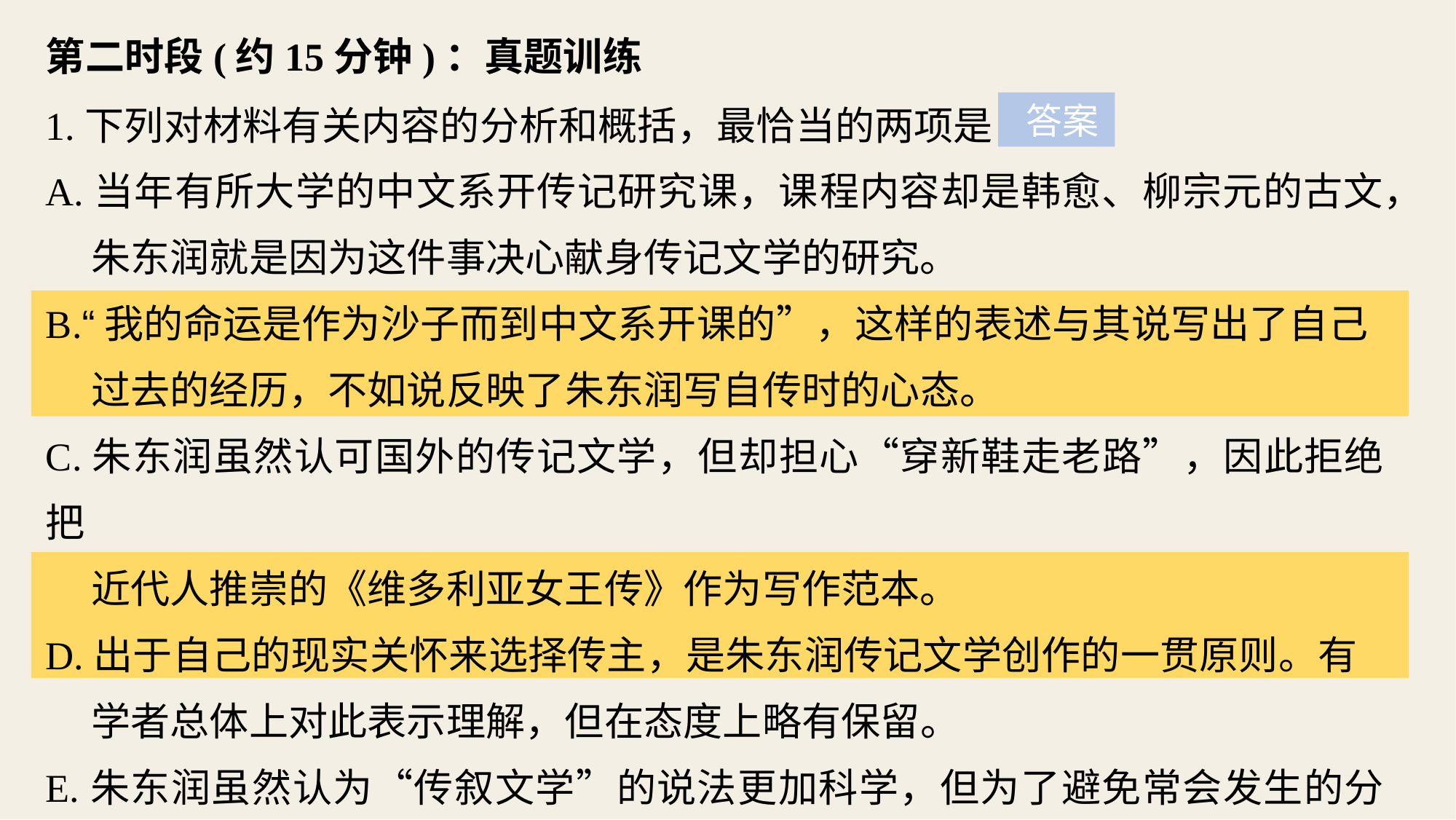

第二时段(约15分钟)：真题训练
1.下列对材料有关内容的分析和概括，最恰当的两项是
A.当年有所大学的中文系开传记研究课，课程内容却是韩愈、柳宗元的古文，
    朱东润就是因为这件事决心献身传记文学的研究。
B.“我的命运是作为沙子而到中文系开课的”，这样的表述与其说写出了自己
    过去的经历，不如说反映了朱东润写自传时的心态。
C.朱东润虽然认可国外的传记文学，但却担心“穿新鞋走老路”，因此拒绝把
    近代人推崇的《维多利亚女王传》作为写作范本。
D.出于自己的现实关怀来选择传主，是朱东润传记文学创作的一贯原则。有
    学者总体上对此表示理解，但在态度上略有保留。
E.朱东润虽然认为“传叙文学”的说法更加科学，但为了避免常会发生的分类
    麻烦，还是在自传中采用了“传记文学”的说法。
 答案